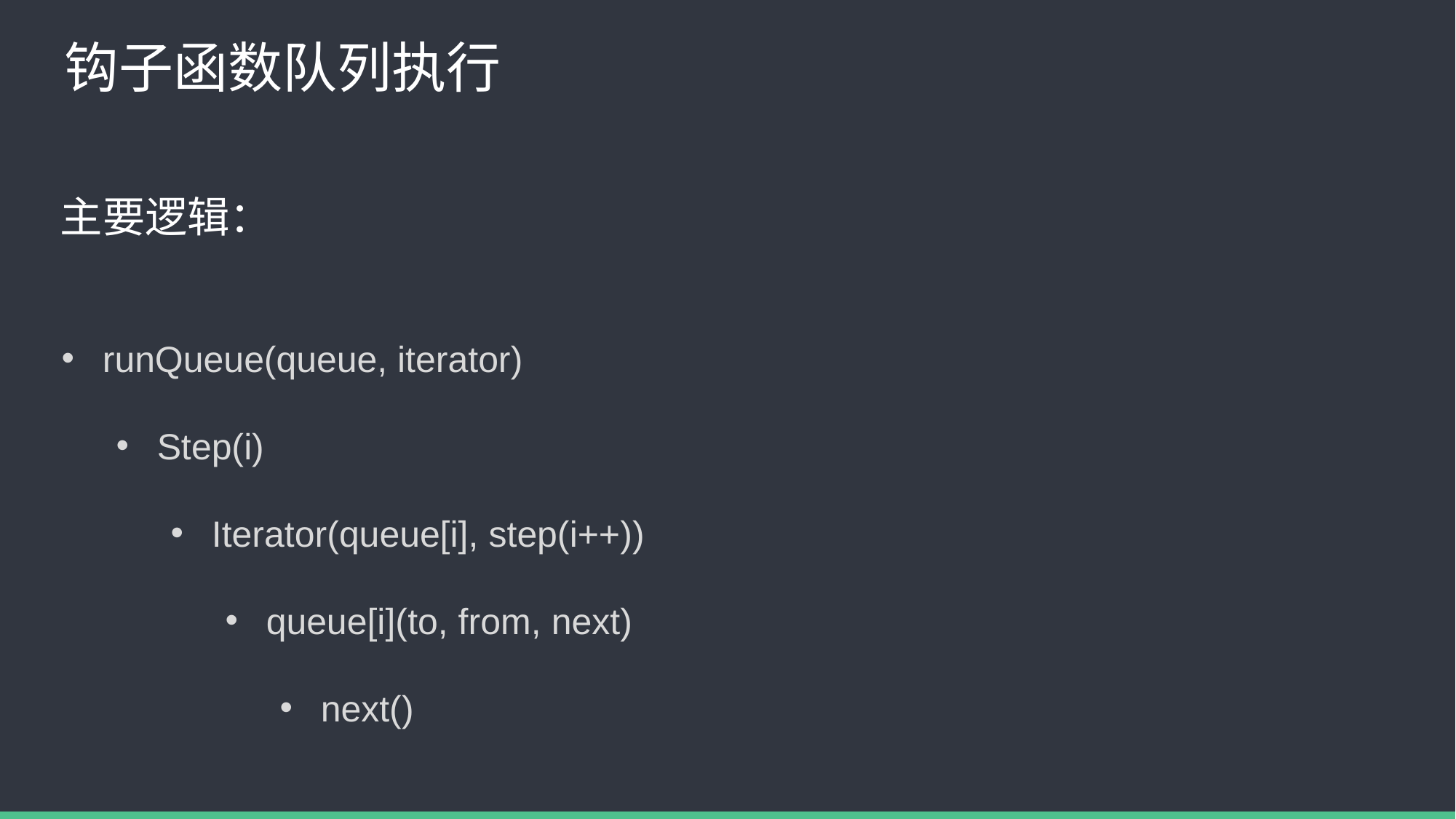

# 钩子函数队列执行
主要逻辑：
runQueue(queue, iterator)
Step(i)
Iterator(queue[i], step(i++))
queue[i](to, from, next)
next()